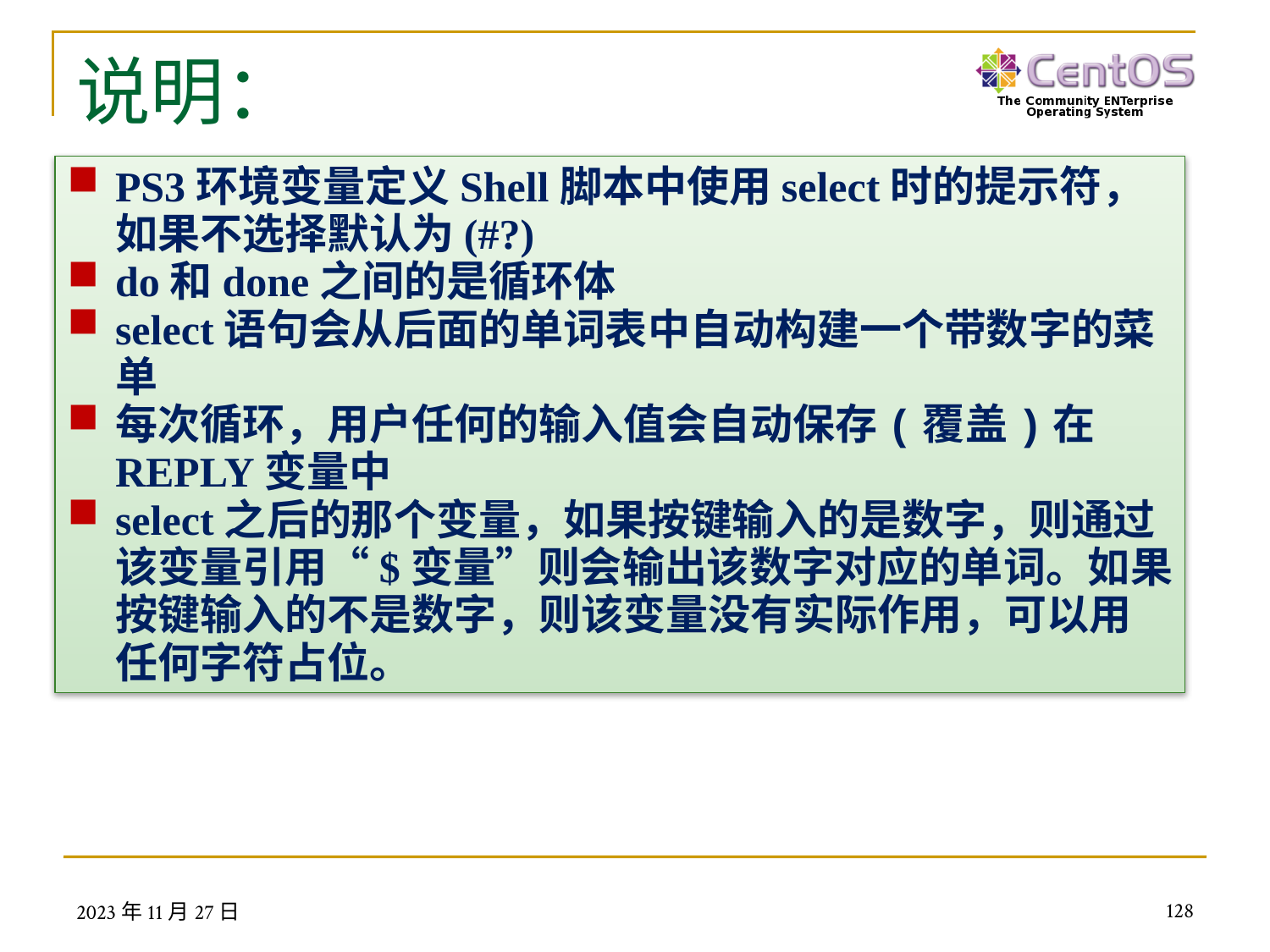

# 说明：
PS3环境变量定义Shell脚本中使用select时的提示符，如果不选择默认为(#?)
do和done之间的是循环体
select语句会从后面的单词表中自动构建一个带数字的菜单
每次循环，用户任何的输入值会自动保存(覆盖)在REPLY变量中
select之后的那个变量，如果按键输入的是数字，则通过该变量引用“$变量”则会输出该数字对应的单词。如果按键输入的不是数字，则该变量没有实际作用，可以用任何字符占位。
2023年11月27日
128